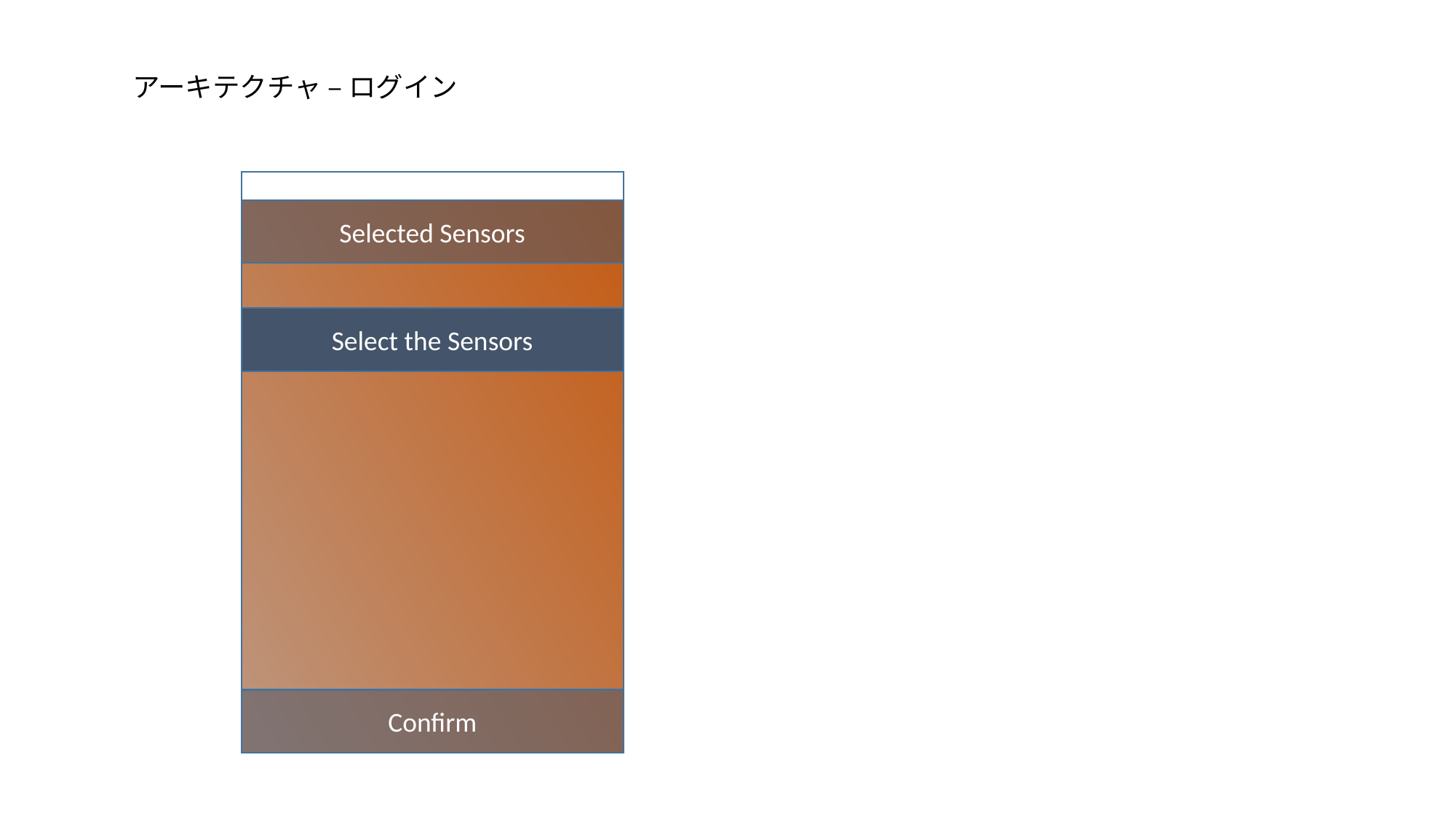

アーキテクチャ – ログイン

Selected Sensors
Select the Sensors
Confirm